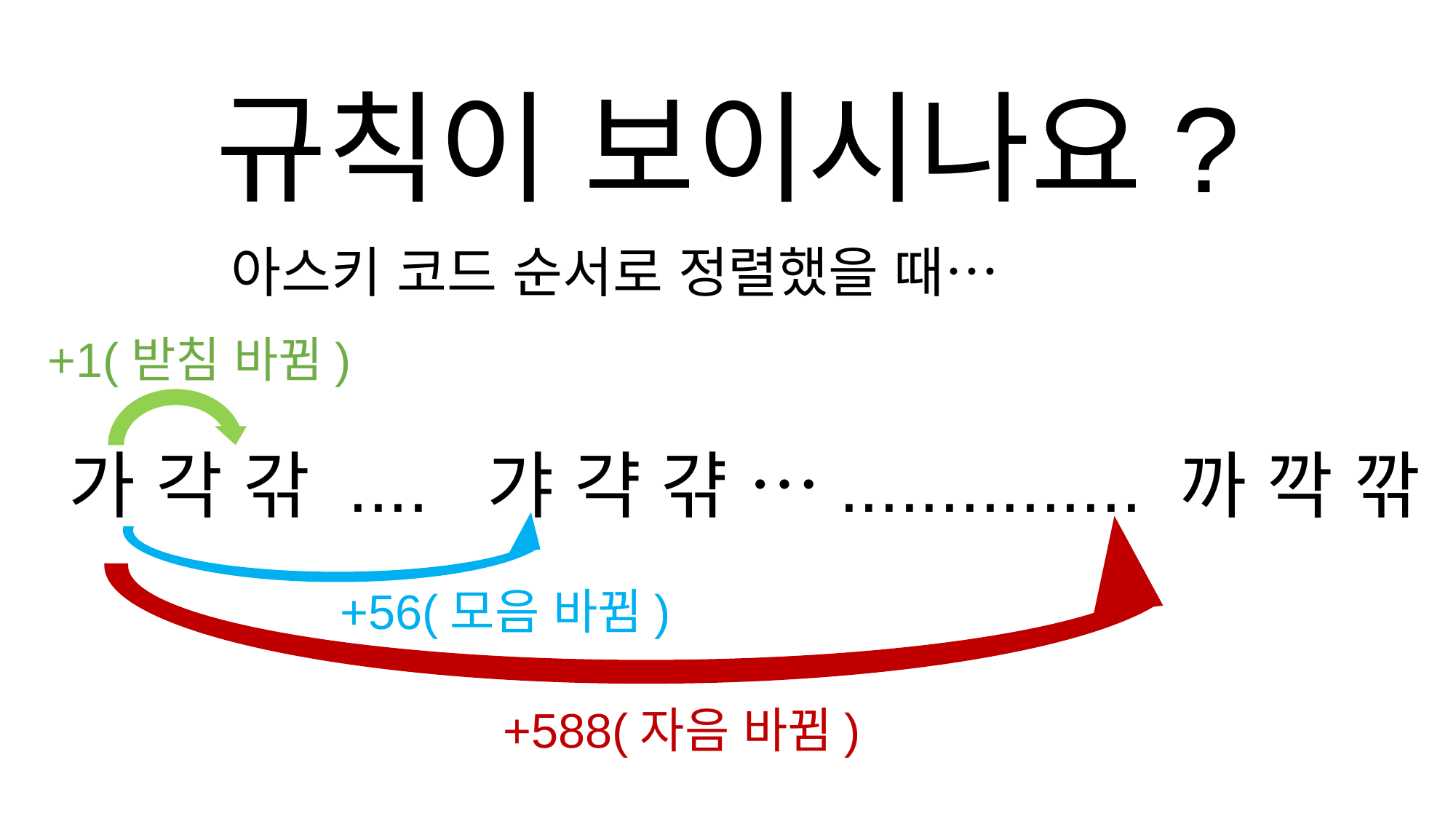

# 규칙이 보이시나요?
아스키 코드 순서로 정렬했을 때…
+1(받침 바뀜)

가 각 갂 ....  갸 갹 갺 …............... 까 깍 깎

+56(모음 바뀜)
+588(자음 바뀜)